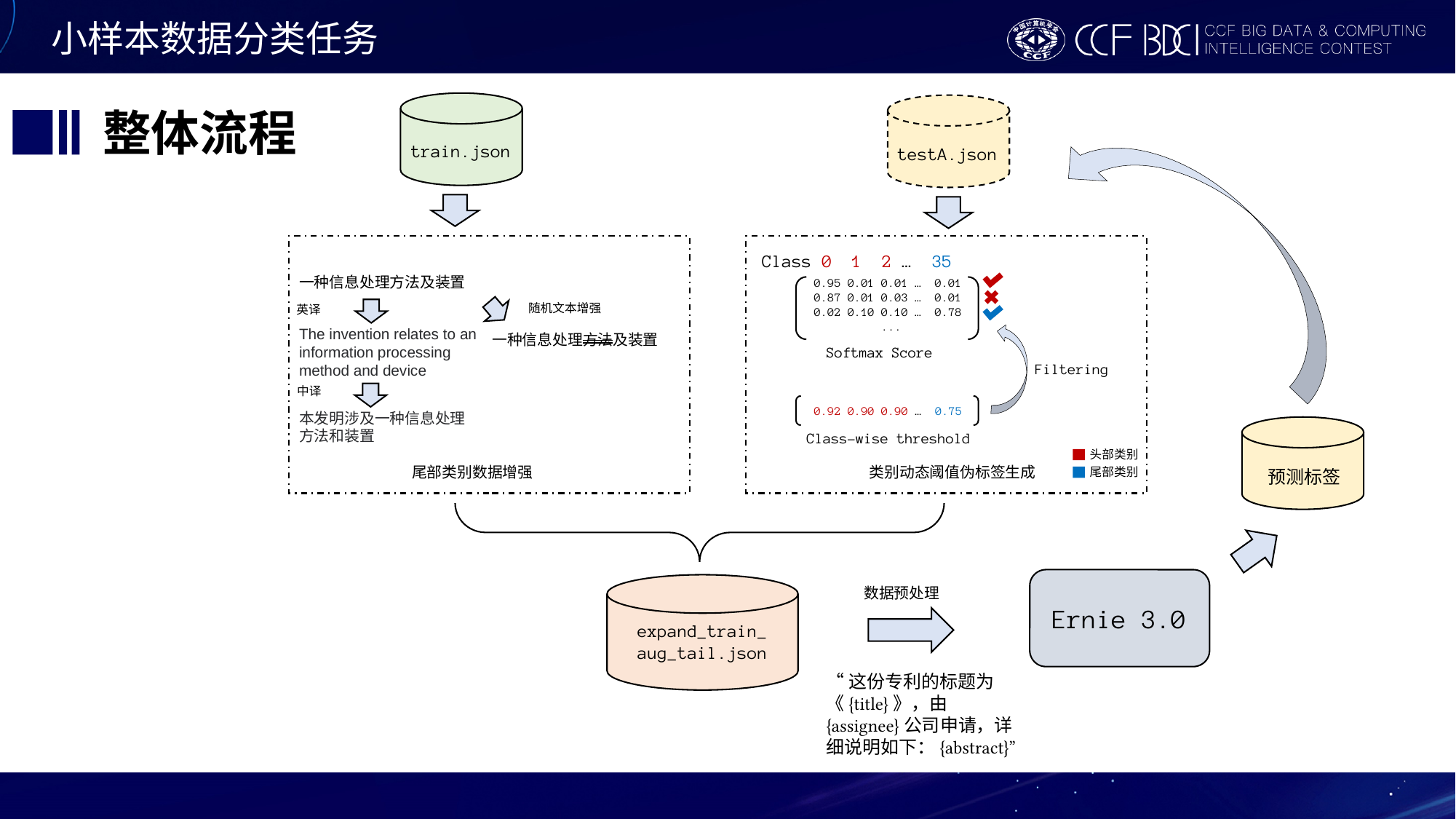

整体流程

train.json
testA.json

Class 0  1  2 …  35
一种信息处理方法及装置
0.95 0.01 0.01 …  0.01
0.87 0.01 0.03 …  0.01
0.02 0.10 0.10 …  0.78
          ...

随机文本增强
英译

The invention relates to an information processing method and device
一种信息处理方法及装置
Softmax Score

Filtering
中译

0.92 0.90 0.90 …  0.75
本发明涉及一种信息处理方法和装置

Class-wise threshold
头部类别

尾部类别数据增强
类别动态阈值伪标签生成
尾部类别
预测标签

Ernie 3.0

数据预处理

expand_train_
aug_tail.json
“这份专利的标题为《{title}》，由{assignee}公司申请，详细说明如下：{abstract}”